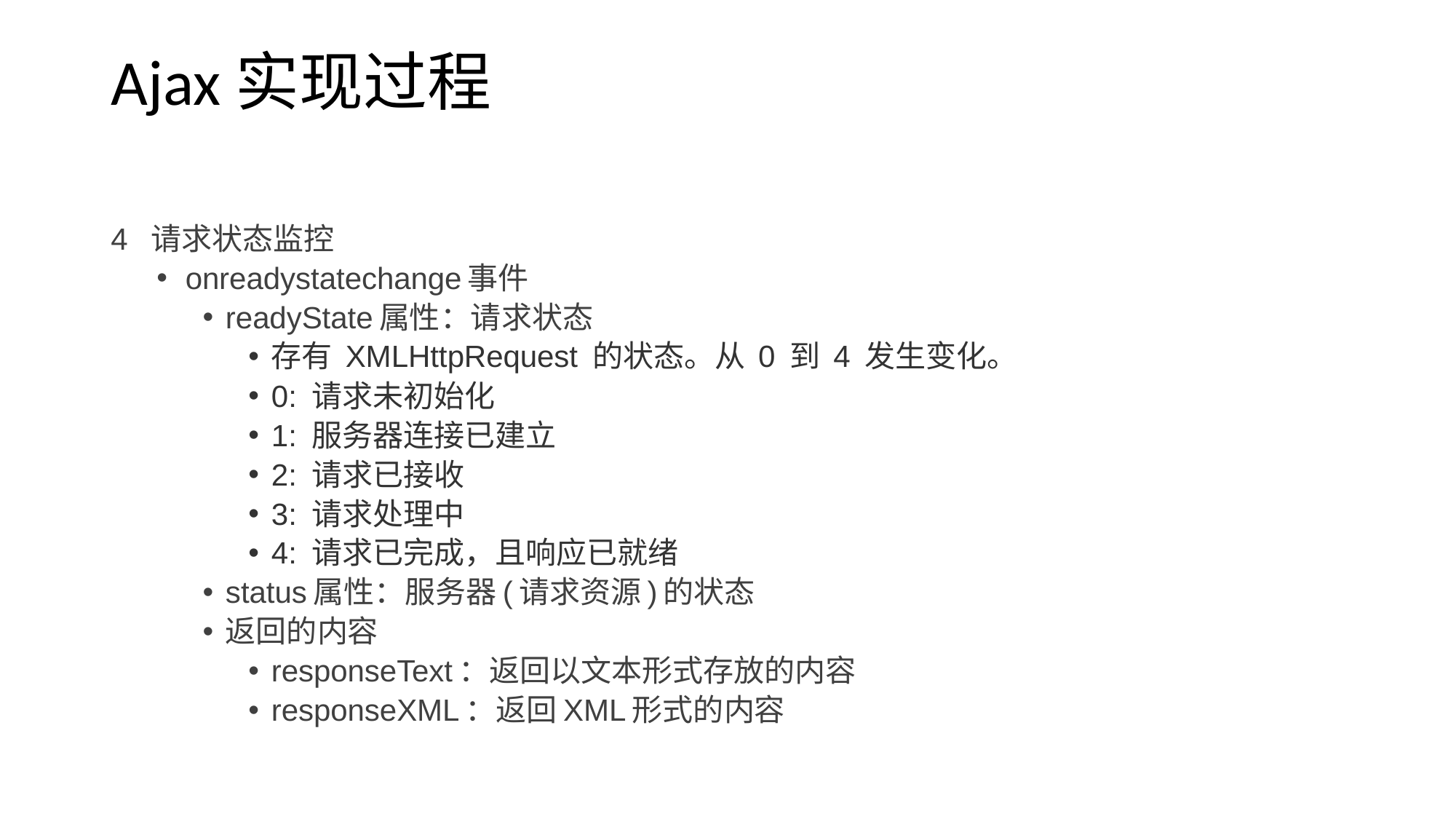

# Ajax实现过程
4  请求状态监控
onreadystatechange事件
readyState属性：请求状态
存有 XMLHttpRequest 的状态。从 0 到 4 发生变化。
0: 请求未初始化
1: 服务器连接已建立
2: 请求已接收
3: 请求处理中
4: 请求已完成，且响应已就绪
status属性：服务器(请求资源)的状态
返回的内容
responseText：返回以文本形式存放的内容
responseXML：返回XML形式的内容